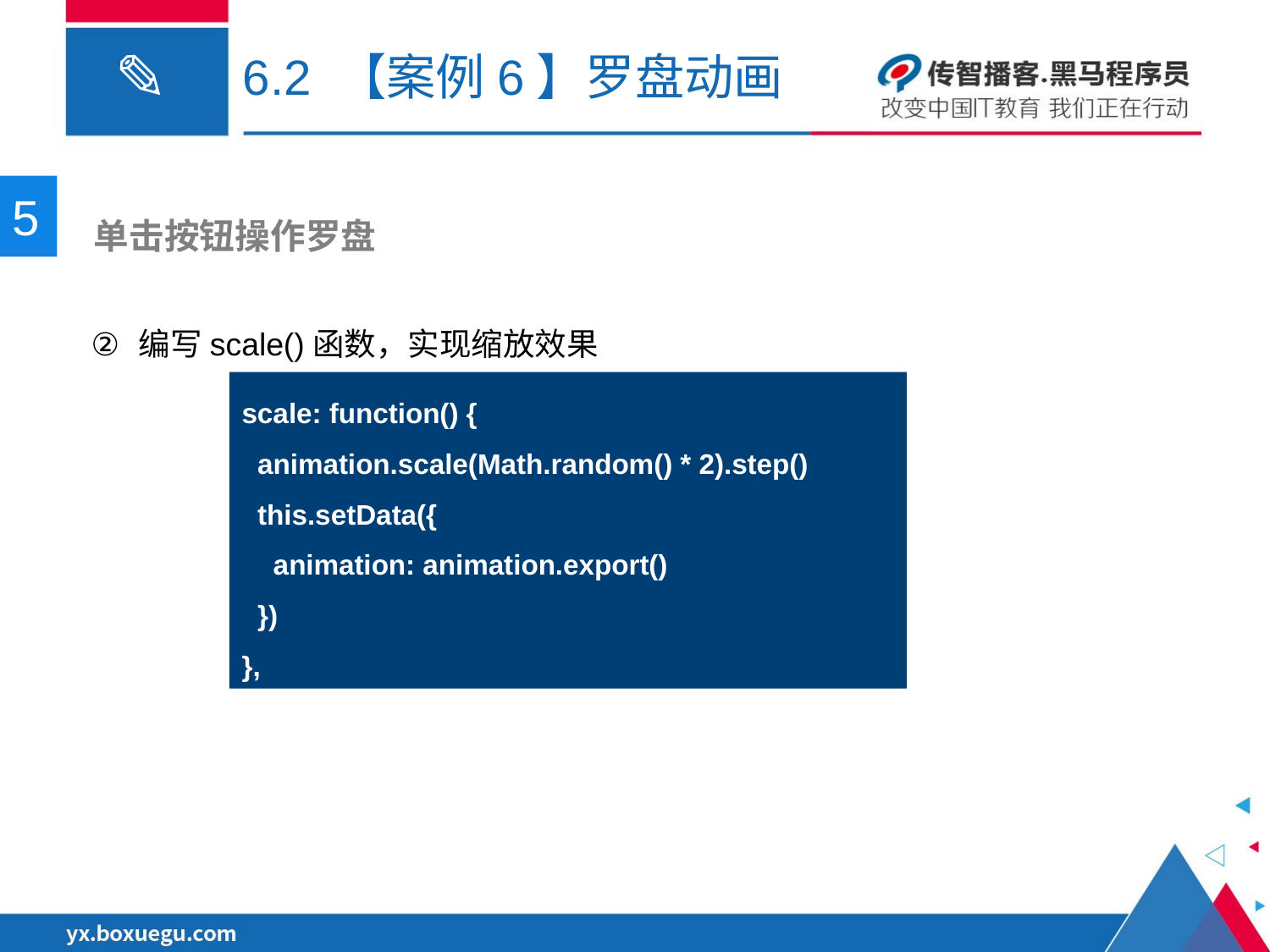

# 6.2 【案例6】罗盘动画

5
  单击按钮操作罗盘
编写scale()函数，实现缩放效果
scale: function() {
  animation.scale(Math.random() * 2).step()
  this.setData({
    animation: animation.export()
  })
},